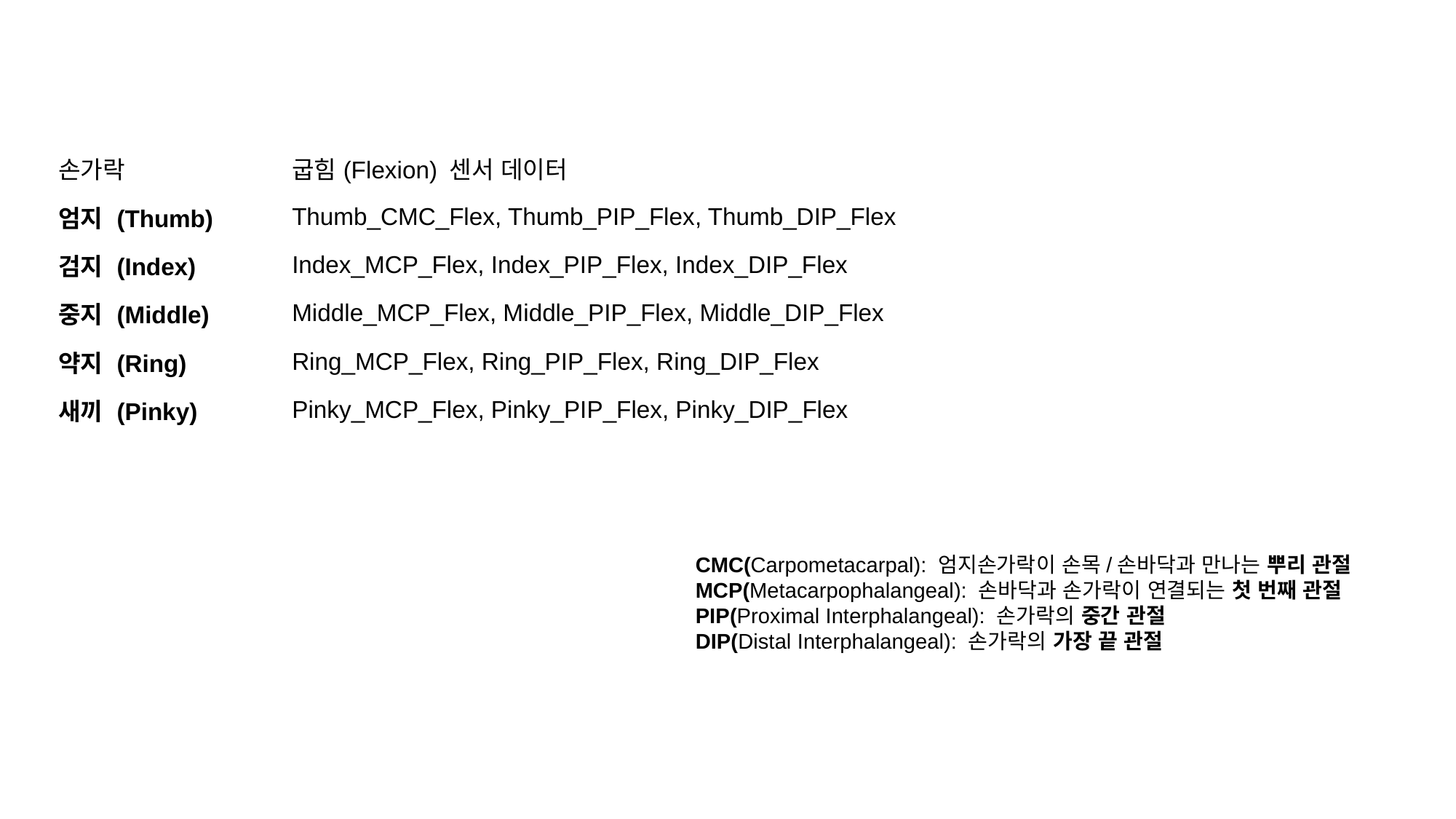

| 손가락 | 굽힘(Flexion) 센서 데이터 |
| --- | --- |
| 엄지 (Thumb) | Thumb\_CMC\_Flex, Thumb\_PIP\_Flex, Thumb\_DIP\_Flex |
| 검지 (Index) | Index\_MCP\_Flex, Index\_PIP\_Flex, Index\_DIP\_Flex |
| 중지 (Middle) | Middle\_MCP\_Flex, Middle\_PIP\_Flex, Middle\_DIP\_Flex |
| 약지 (Ring) | Ring\_MCP\_Flex, Ring\_PIP\_Flex, Ring\_DIP\_Flex |
| 새끼 (Pinky) | Pinky\_MCP\_Flex, Pinky\_PIP\_Flex, Pinky\_DIP\_Flex |
CMC(Carpometacarpal): 엄지손가락이 손목/손바닥과 만나는 뿌리 관절
MCP(Metacarpophalangeal): 손바닥과 손가락이 연결되는 첫 번째 관절
PIP(Proximal Interphalangeal): 손가락의 중간 관절
DIP(Distal Interphalangeal): 손가락의 가장 끝 관절